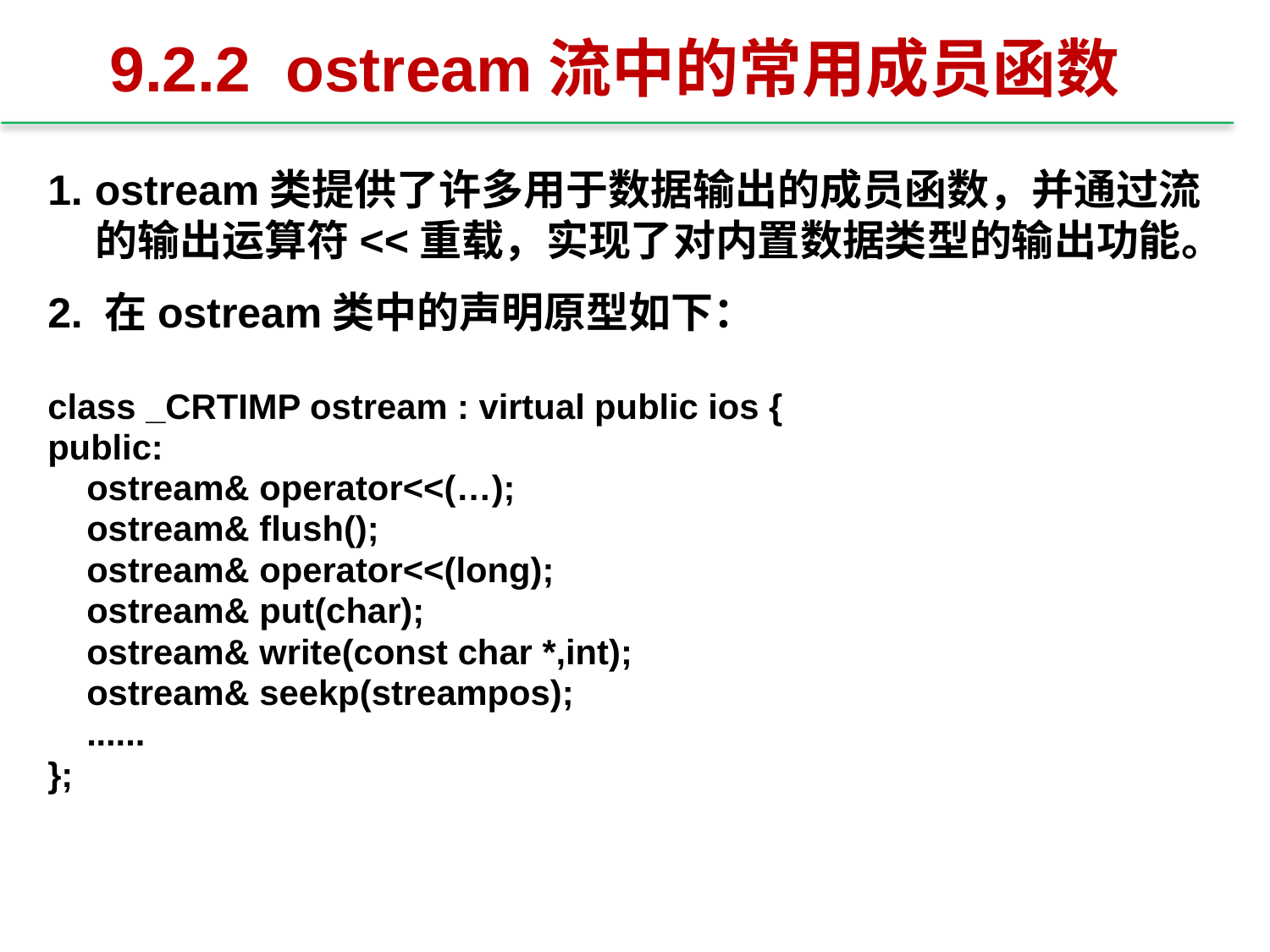

# 9.2.2  ostream流中的常用成员函数
1. ostream类提供了许多用于数据输出的成员函数，并通过流的输出运算符<<重载，实现了对内置数据类型的输出功能。
2. 在ostream类中的声明原型如下：

class _CRTIMP ostream : virtual public ios {
public:
    ostream& operator<<(…);
    ostream& flush();
    ostream& operator<<(long);
    ostream& put(char);
    ostream& write(const char *,int);
    ostream& seekp(streampos);
    ......
};